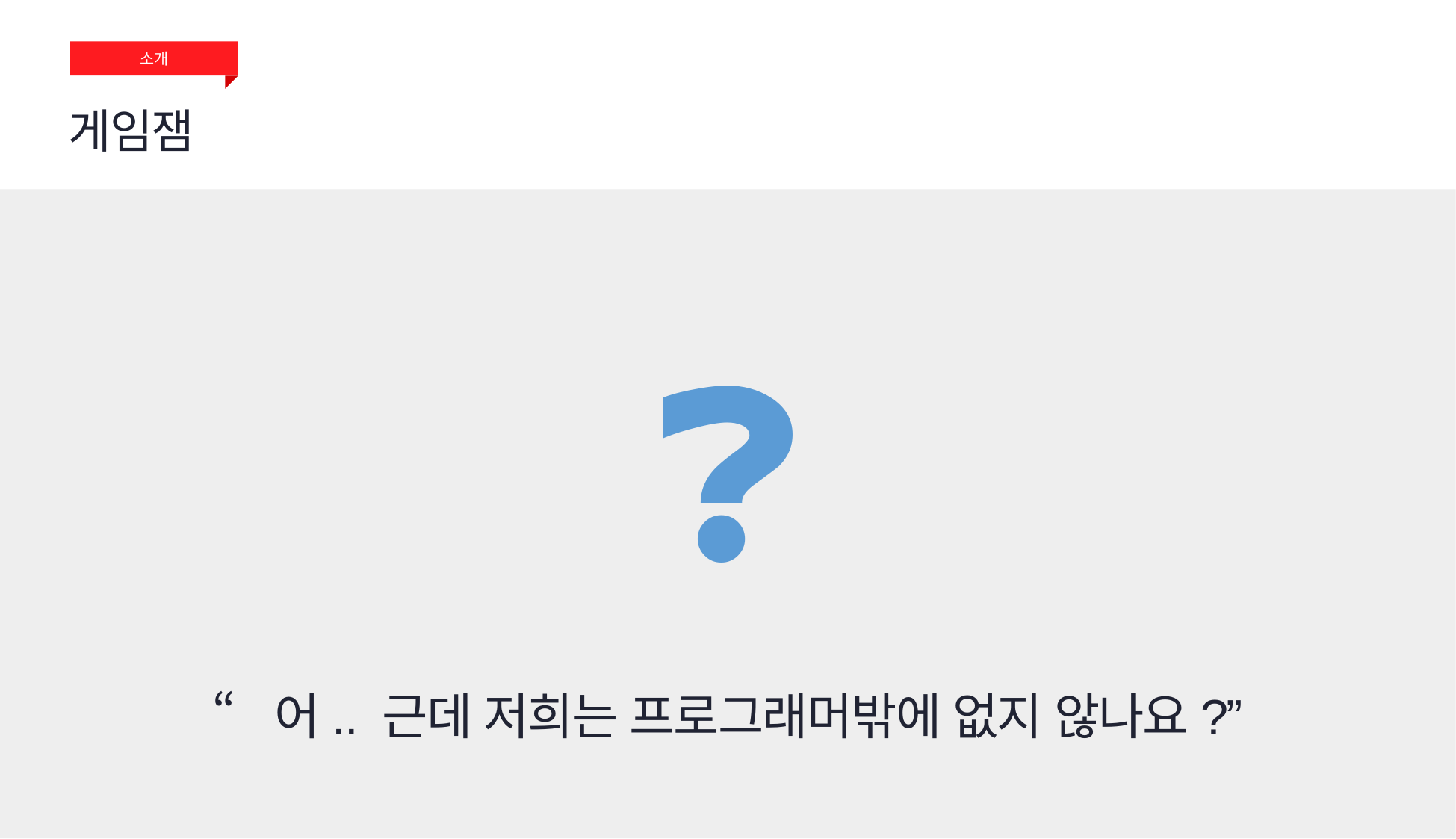

소개

게임잼
❓
“어.. 근데 저희는 프로그래머밖에 없지 않나요?”